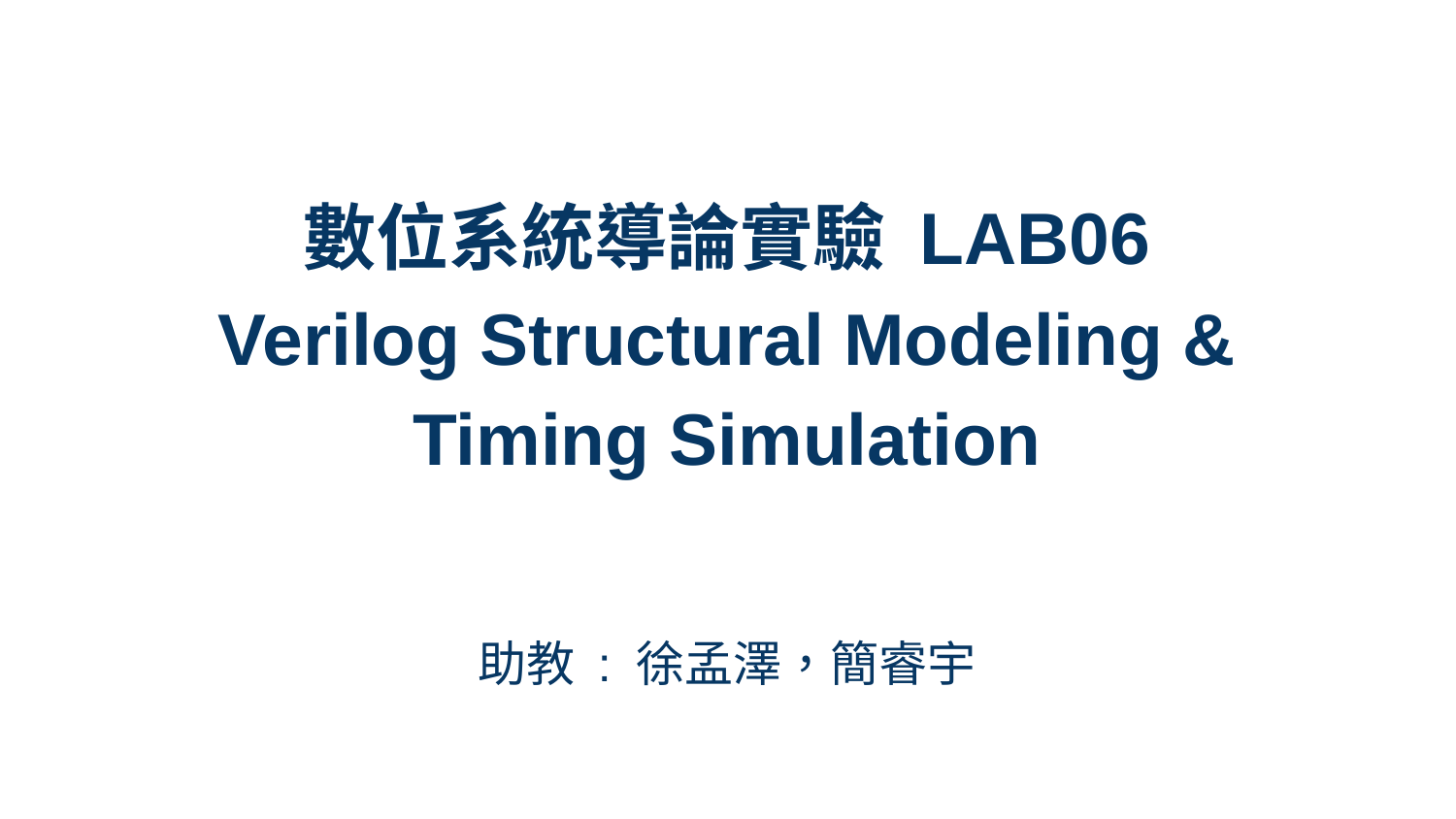

# 數位系統導論實驗 LAB06
Verilog Structural Modeling & Timing Simulation
助教 : 徐孟澤，簡睿宇